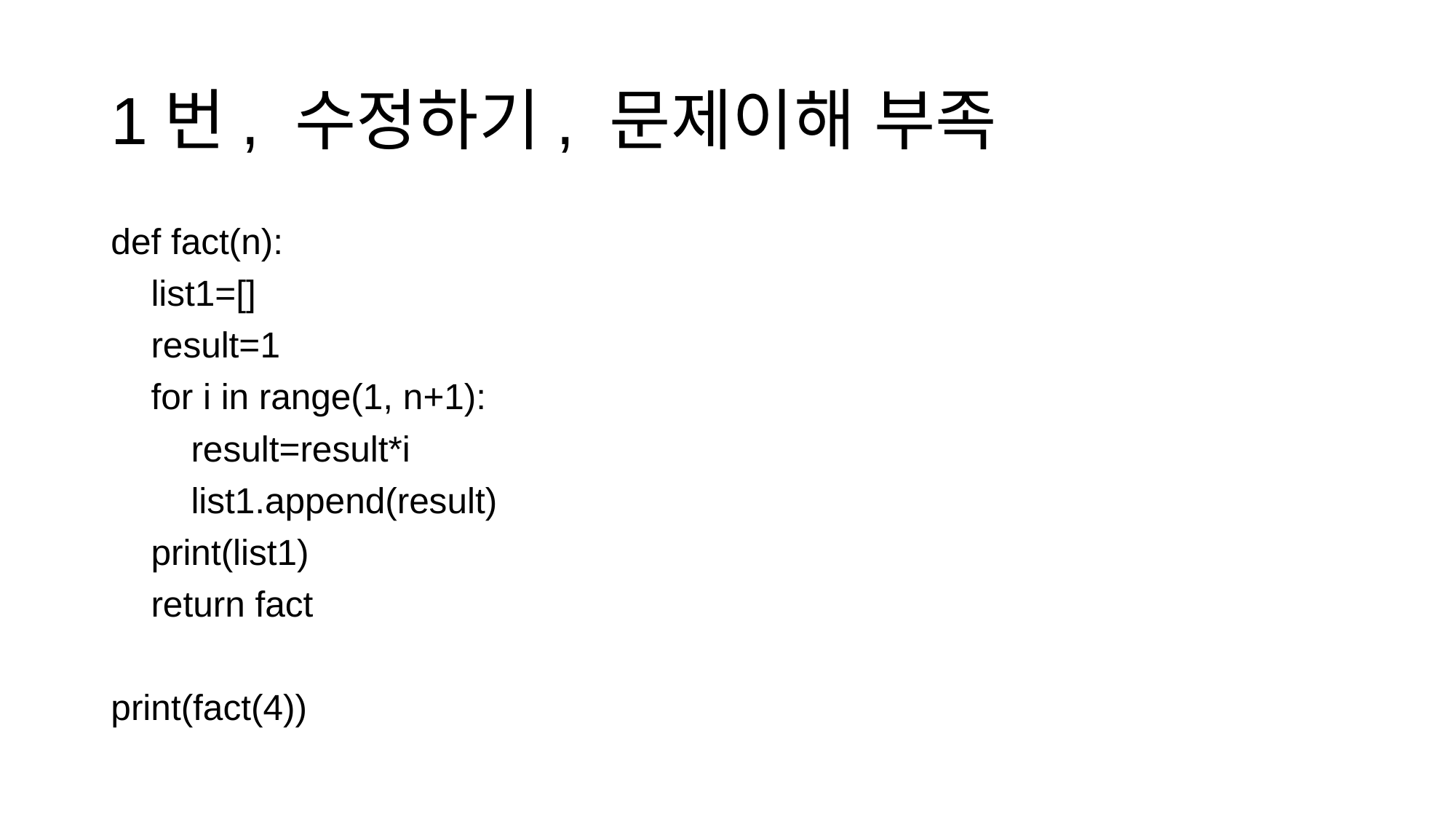

# 1번, 수정하기, 문제이해 부족
def fact(n):
    list1=[]
    result=1
    for i in range(1, n+1):
        result=result*i
        list1.append(result)
    print(list1)
    return fact

print(fact(4))